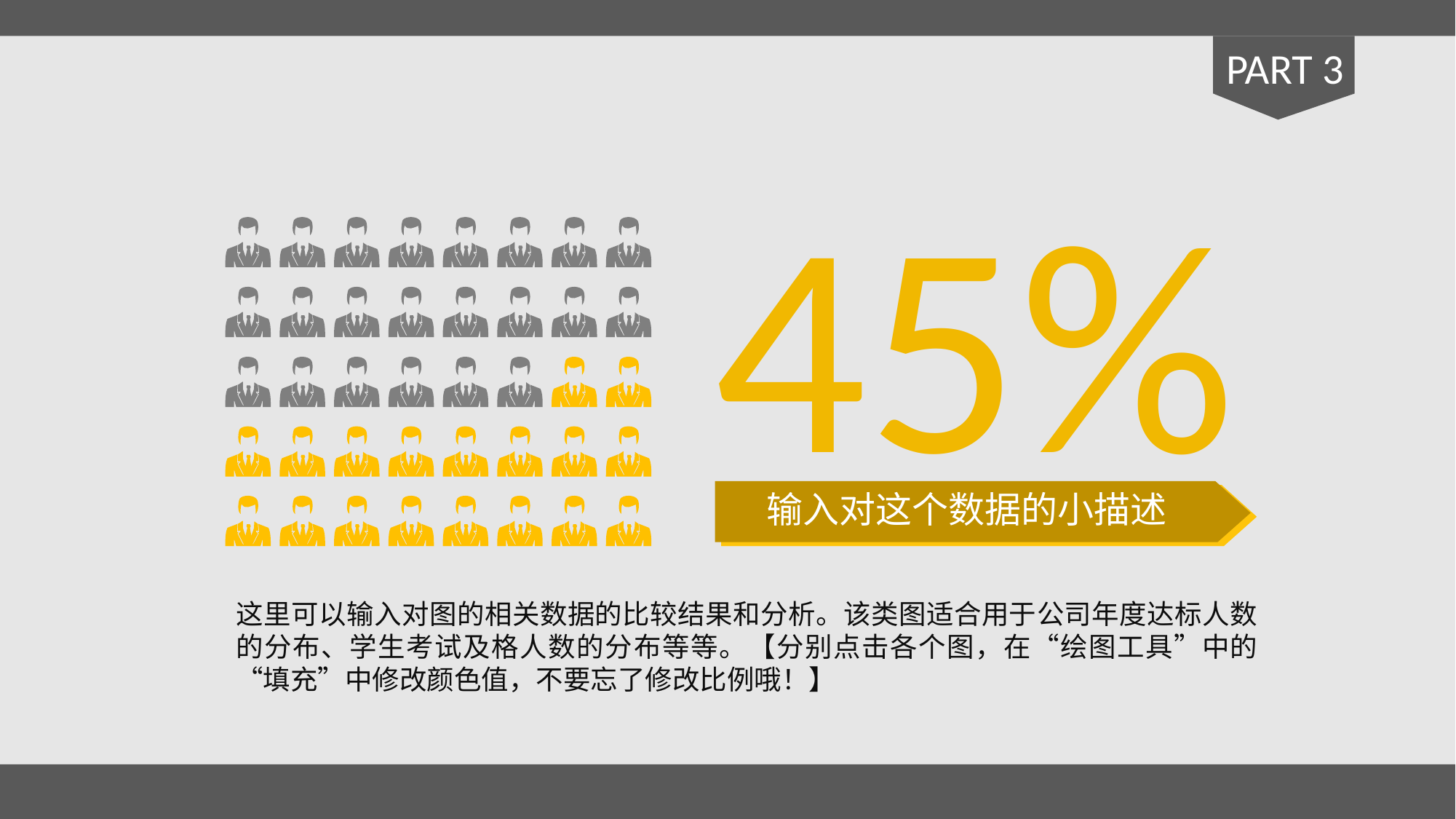

PART 3
45%

输入对这个数据的小描述

这里可以输入对图的相关数据的比较结果和分析。该类图适合用于公司年度达标人数的分布、学生考试及格人数的分布等等。【分别点击各个图，在“绘图工具”中的“填充”中修改颜色值，不要忘了修改比例哦！】